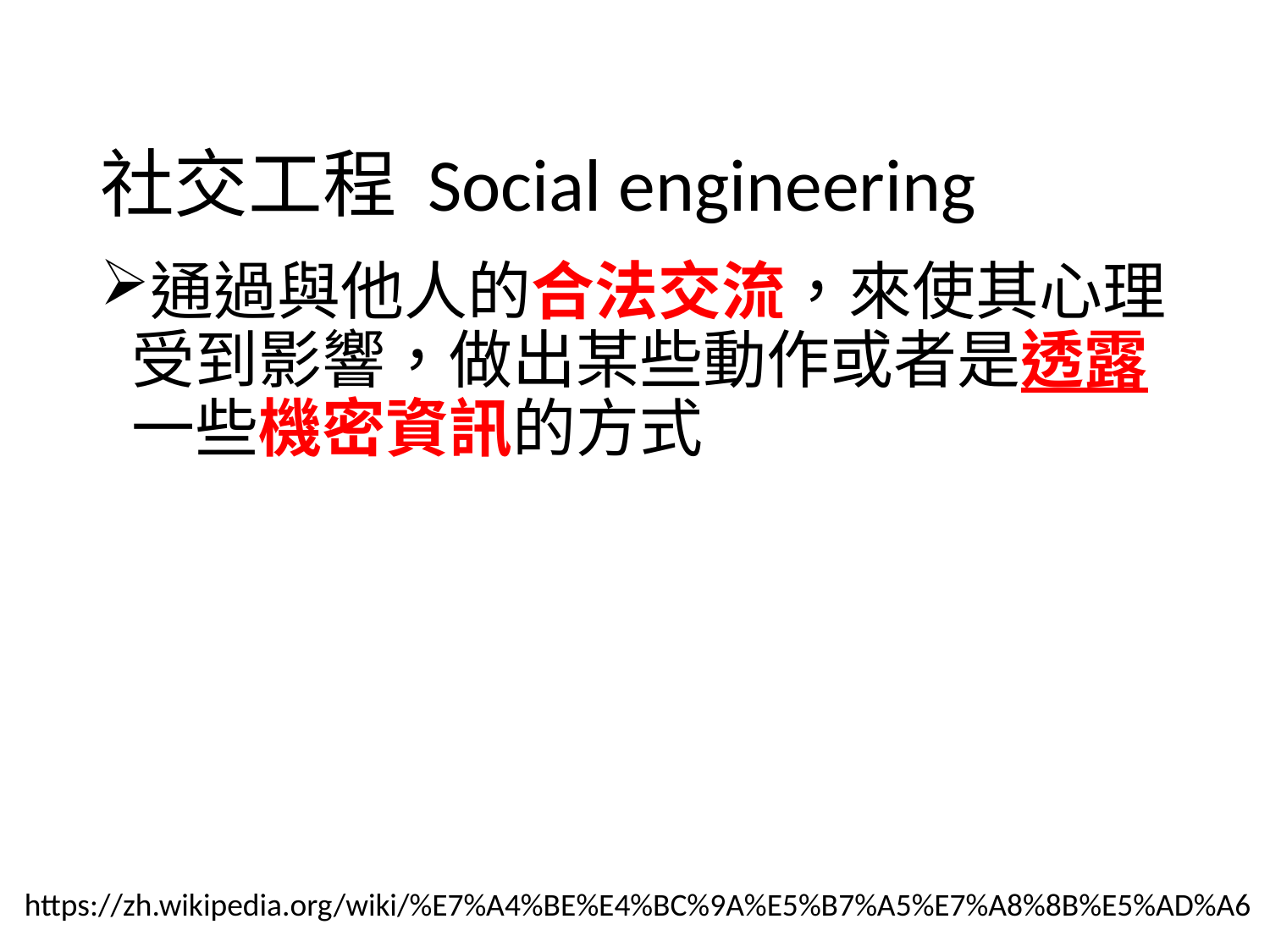

# 社交工程 Social engineering
通過與他人的合法交流，來使其心理受到影響，做出某些動作或者是透露一些機密資訊的方式
https://zh.wikipedia.org/wiki/%E7%A4%BE%E4%BC%9A%E5%B7%A5%E7%A8%8B%E5%AD%A6